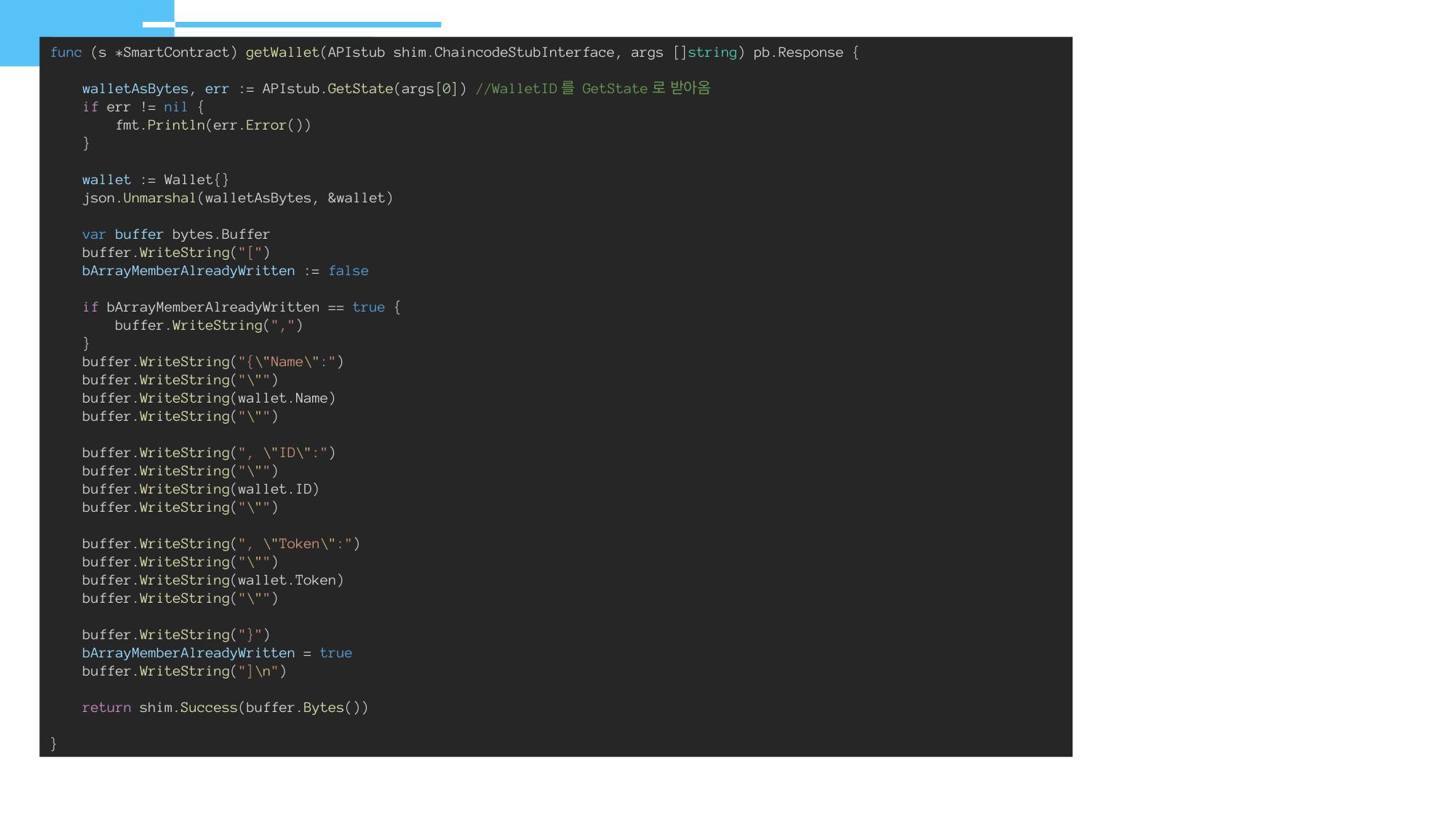

func (s *SmartContract) getWallet(APIstub shim.ChaincodeStubInterface, args []string) pb.Response {
    walletAsBytes, err := APIstub.GetState(args[0]) //WalletID를 GetState로 받아옴
    if err != nil {
        fmt.Println(err.Error())
    }
    wallet := Wallet{}
    json.Unmarshal(walletAsBytes, &wallet)
    var buffer bytes.Buffer
    buffer.WriteString("[")
    bArrayMemberAlreadyWritten := false
    if bArrayMemberAlreadyWritten == true {
        buffer.WriteString(",")
    }
    buffer.WriteString("{\"Name\":")
    buffer.WriteString("\"")
    buffer.WriteString(wallet.Name)
    buffer.WriteString("\"")
    buffer.WriteString(", \"ID\":")
    buffer.WriteString("\"")
    buffer.WriteString(wallet.ID)
    buffer.WriteString("\"")
    buffer.WriteString(", \"Token\":")
    buffer.WriteString("\"")
    buffer.WriteString(wallet.Token)
    buffer.WriteString("\"")
    buffer.WriteString("}")
    bArrayMemberAlreadyWritten = true
    buffer.WriteString("]\n")
    return shim.Success(buffer.Bytes())
}